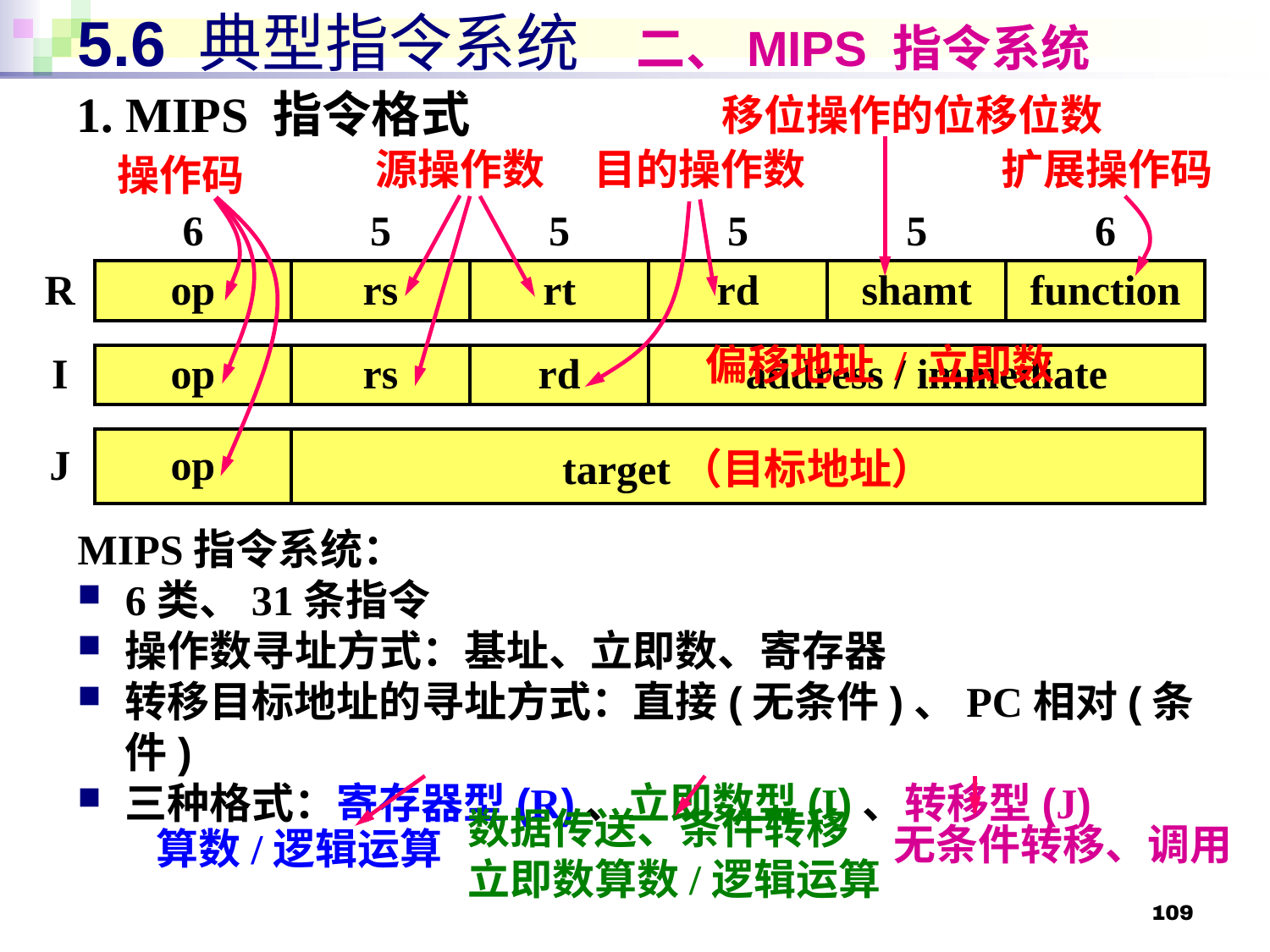

# 5.6 典型指令系统    二、MIPS 指令系统
1. MIPS 指令格式
移位操作的位移位数
源操作数
目的操作数
扩展操作码
操作码

|  | 6 | 5 | 5 | 5 | 5 | 6 |
| --- | --- | --- | --- | --- | --- | --- |
| R | op | rs | rt | rd | shamt | function |
|  |  |  |  |  |  |  |
| I | op | rs | rd | address / immediate |  |  |
|  |  |  |  |  |  |  |
| J | op | target（目标地址） |  |  |  |  |

偏移地址 / 立即数
MIPS指令系统：
6类、31条指令
操作数寻址方式：基址、立即数、寄存器
转移目标地址的寻址方式：直接(无条件)、PC相对(条件)
三种格式：寄存器型(R)、立即数型(I)、转移型(J)
数据传送、条件转移
立即数算数/逻辑运算
无条件转移、调用
算数/逻辑运算
109